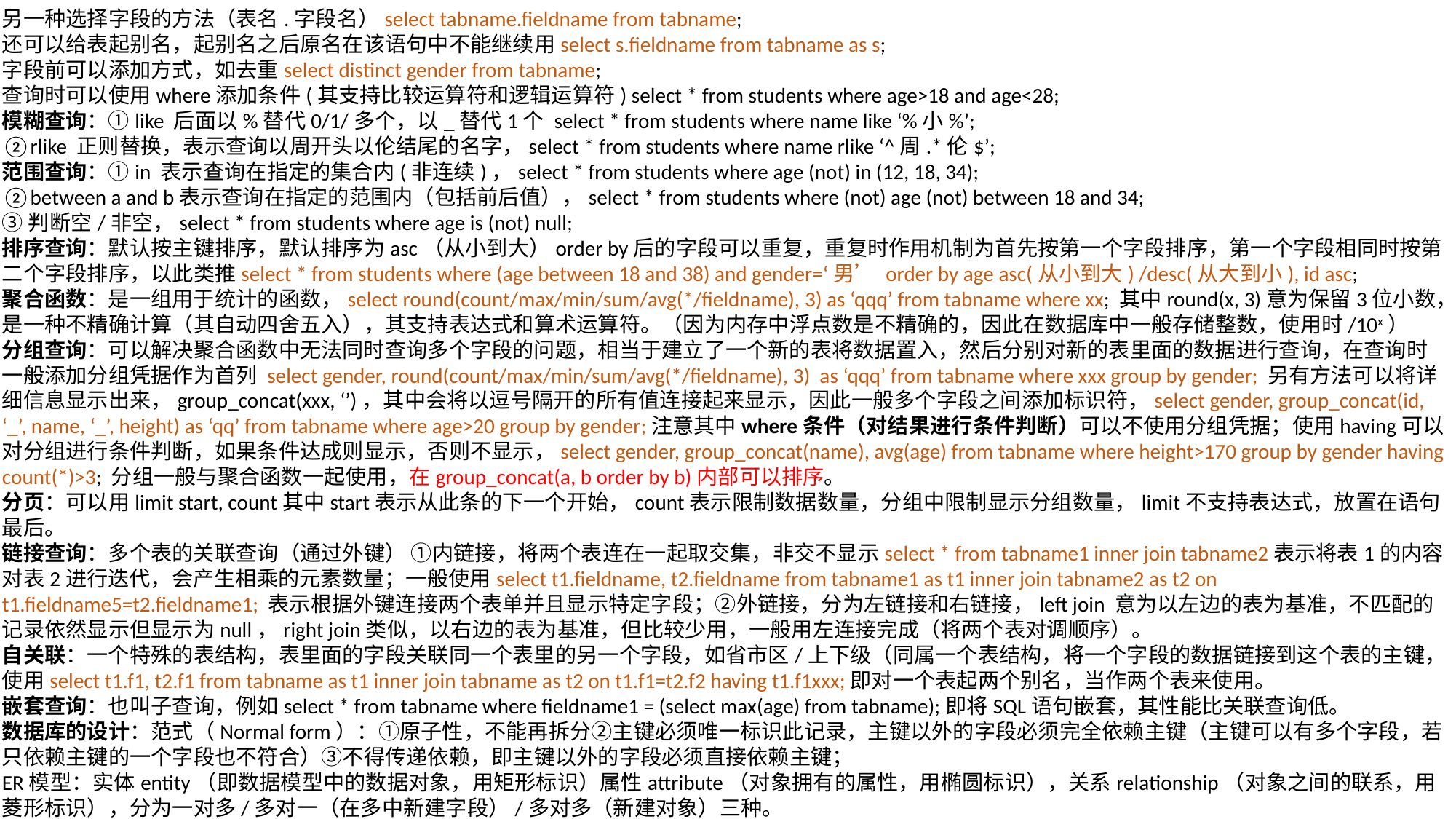

另一种选择字段的方法（表名.字段名）select tabname.fieldname from tabname;
还可以给表起别名，起别名之后原名在该语句中不能继续用select s.fieldname from tabname as s;
字段前可以添加方式，如去重select distinct gender from tabname;
查询时可以使用where添加条件(其支持比较运算符和逻辑运算符) select * from students where age>18 and age<28;
模糊查询：①like 后面以%替代0/1/多个，以_替代1个 select * from students where name like ‘%小%’;
②rlike 正则替换，表示查询以周开头以伦结尾的名字，select * from students where name rlike ‘^周.*伦$’;
范围查询：①in 表示查询在指定的集合内(非连续)，select * from students where age (not) in (12, 18, 34);
②between a and b表示查询在指定的范围内（包括前后值），select * from students where (not) age (not) between 18 and 34;
③判断空/非空，select * from students where age is (not) null;
排序查询：默认按主键排序，默认排序为asc（从小到大）order by后的字段可以重复，重复时作用机制为首先按第一个字段排序，第一个字段相同时按第二个字段排序，以此类推select * from students where (age between 18 and 38) and gender=‘男’ order by age asc(从小到大) /desc(从大到小), id asc;
聚合函数：是一组用于统计的函数，select round(count/max/min/sum/avg(*/fieldname), 3) as ‘qqq’ from tabname where xx; 其中round(x, 3)意为保留3位小数，是一种不精确计算（其自动四舍五入），其支持表达式和算术运算符。（因为内存中浮点数是不精确的，因此在数据库中一般存储整数，使用时/10x）
分组查询：可以解决聚合函数中无法同时查询多个字段的问题，相当于建立了一个新的表将数据置入，然后分别对新的表里面的数据进行查询，在查询时一般添加分组凭据作为首列 select gender, round(count/max/min/sum/avg(*/fieldname), 3)  as ‘qqq’ from tabname where xxx group by gender; 另有方法可以将详细信息显示出来，group_concat(xxx, ‘’)，其中会将以逗号隔开的所有值连接起来显示，因此一般多个字段之间添加标识符，select gender, group_concat(id, ‘_’, name, ‘_’, height) as ‘qq’ from tabname where age>20 group by gender;注意其中where条件（对结果进行条件判断）可以不使用分组凭据；使用having可以对分组进行条件判断，如果条件达成则显示，否则不显示，select gender, group_concat(name), avg(age) from tabname where height>170 group by gender having count(*)>3; 分组一般与聚合函数一起使用，在group_concat(a, b order by b)内部可以排序。
分页：可以用limit start, count其中start表示从此条的下一个开始，count表示限制数据数量，分组中限制显示分组数量，limit不支持表达式，放置在语句最后。
链接查询：多个表的关联查询（通过外键） ①内链接，将两个表连在一起取交集，非交不显示select * from tabname1 inner join tabname2表示将表1的内容对表2进行迭代，会产生相乘的元素数量；一般使用select t1.fieldname, t2.fieldname from tabname1 as t1 inner join tabname2 as t2 on t1.fieldname5=t2.fieldname1; 表示根据外键连接两个表单并且显示特定字段；②外链接，分为左链接和右链接，left join 意为以左边的表为基准，不匹配的记录依然显示但显示为null，right join类似，以右边的表为基准，但比较少用，一般用左连接完成（将两个表对调顺序）。
自关联：一个特殊的表结构，表里面的字段关联同一个表里的另一个字段，如省市区/上下级（同属一个表结构，将一个字段的数据链接到这个表的主键，使用select t1.f1, t2.f1 from tabname as t1 inner join tabname as t2 on t1.f1=t2.f2 having t1.f1xxx;即对一个表起两个别名，当作两个表来使用。
嵌套查询：也叫子查询，例如select * from tabname where fieldname1 = (select max(age) from tabname);即将SQL语句嵌套，其性能比关联查询低。
数据库的设计：范式（Normal form）：①原子性，不能再拆分②主键必须唯一标识此记录，主键以外的字段必须完全依赖主键（主键可以有多个字段，若只依赖主键的一个字段也不符合）③不得传递依赖，即主键以外的字段必须直接依赖主键；
ER模型：实体entity（即数据模型中的数据对象，用矩形标识）属性attribute（对象拥有的属性，用椭圆标识），关系relationship（对象之间的联系，用菱形标识），分为一对多/多对一（在多中新建字段）/多对多（新建对象）三种。